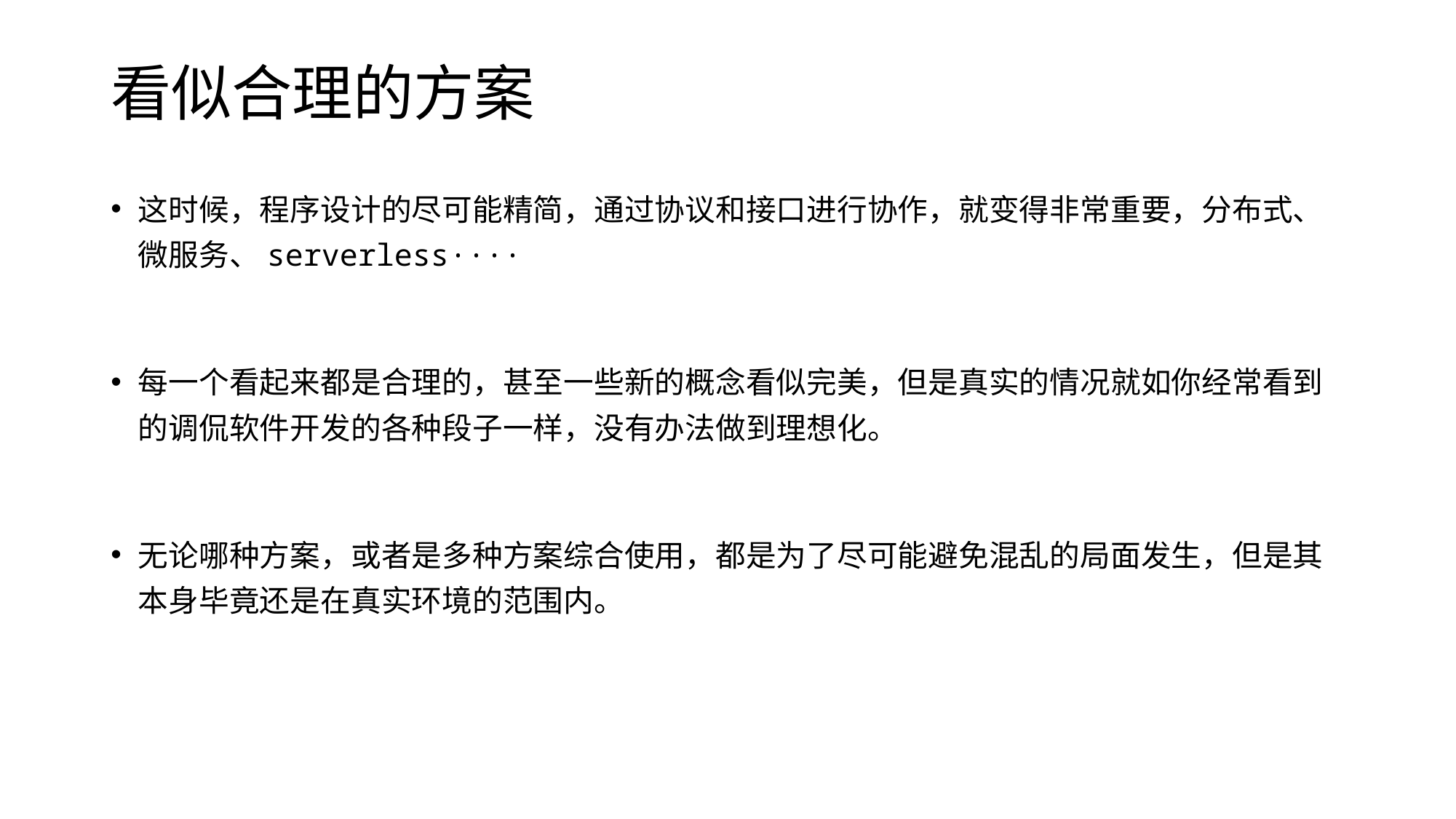

# 看似合理的方案
这时候，程序设计的尽可能精简，通过协议和接口进行协作，就变得非常重要，分布式、微服务、serverless····

每一个看起来都是合理的，甚至一些新的概念看似完美，但是真实的情况就如你经常看到的调侃软件开发的各种段子一样，没有办法做到理想化。

无论哪种方案，或者是多种方案综合使用，都是为了尽可能避免混乱的局面发生，但是其本身毕竟还是在真实环境的范围内。